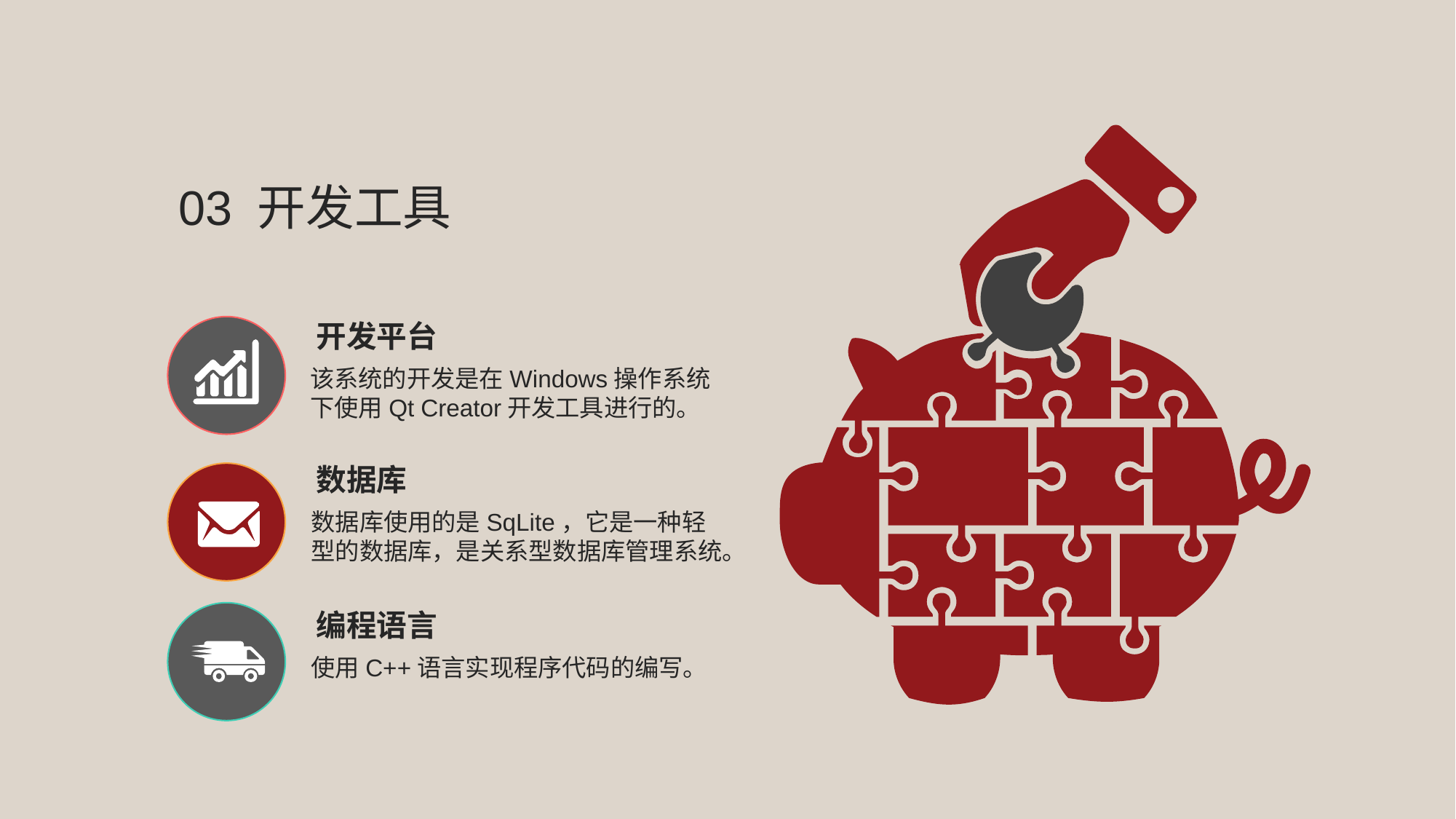

03 开发工具

开发平台

该系统的开发是在Windows操作系统下使用Qt Creator开发工具进行的。

数据库

数据库使用的是SqLite，它是一种轻型的数据库，是关系型数据库管理系统。
编程语言

使用C++语言实现程序代码的编写。